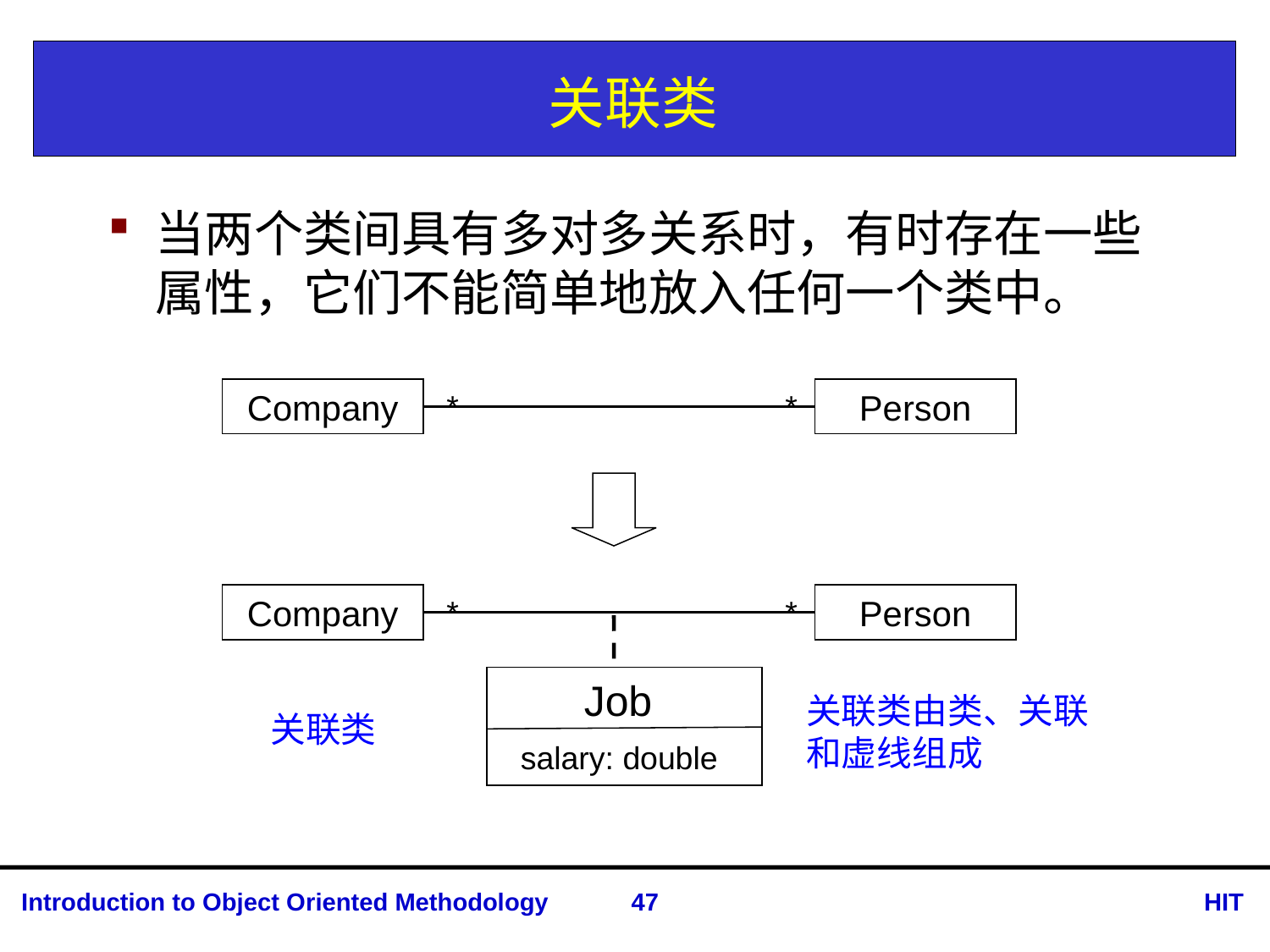

# 关联类
当两个类间具有多对多关系时，有时存在一些属性，它们不能简单地放入任何一个类中。

Company
Person
*
*

Person
Company
*
*

Job
关联类由类、关联和虚线组成
关联类

salary: double